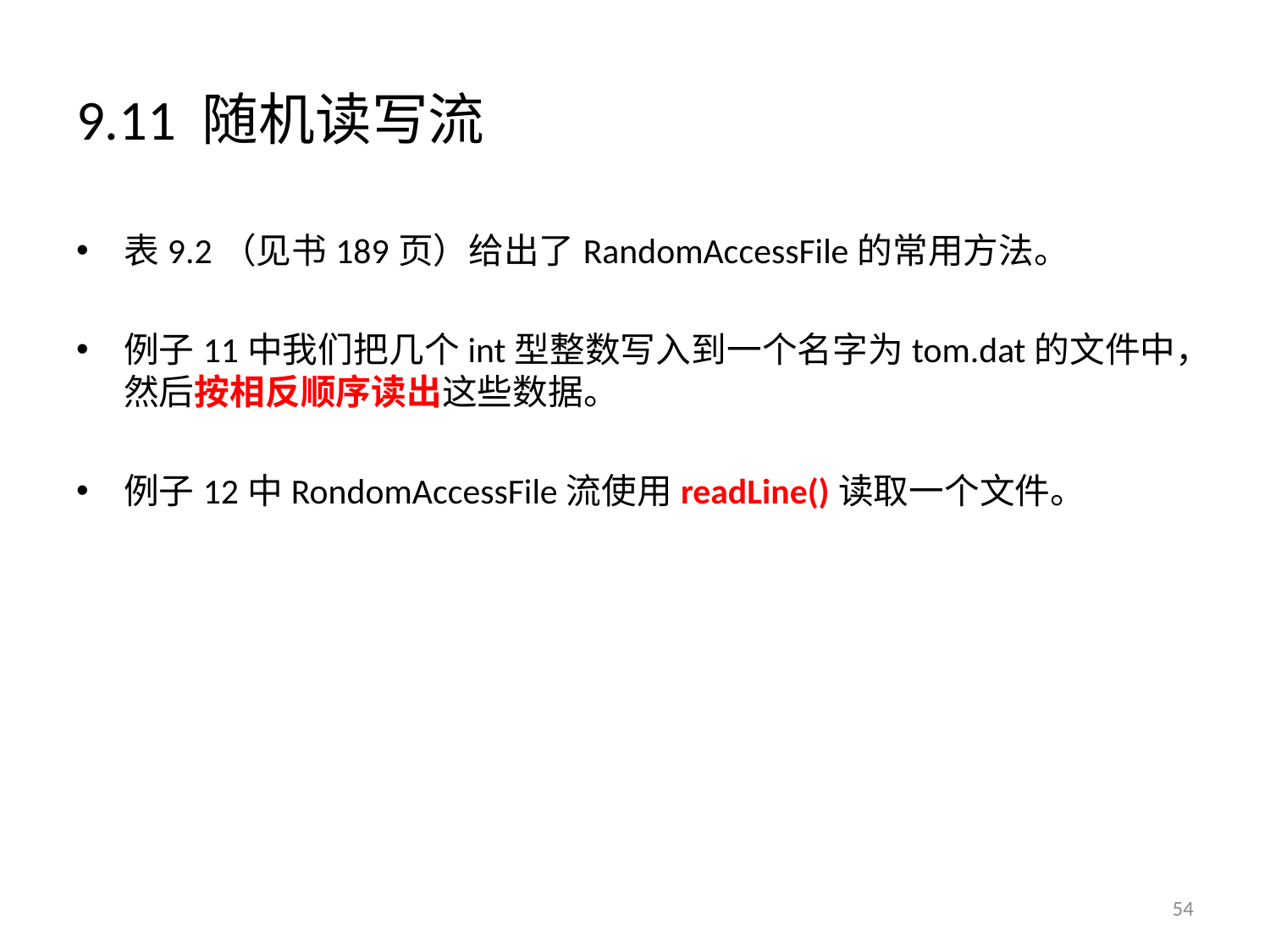

# 9.11 随机读写流
表9.2（见书189页）给出了RandomAccessFile的常用方法。

例子11中我们把几个int型整数写入到一个名字为tom.dat的文件中，然后按相反顺序读出这些数据。

例子12中RondomAccessFile流使用readLine()读取一个文件。

54